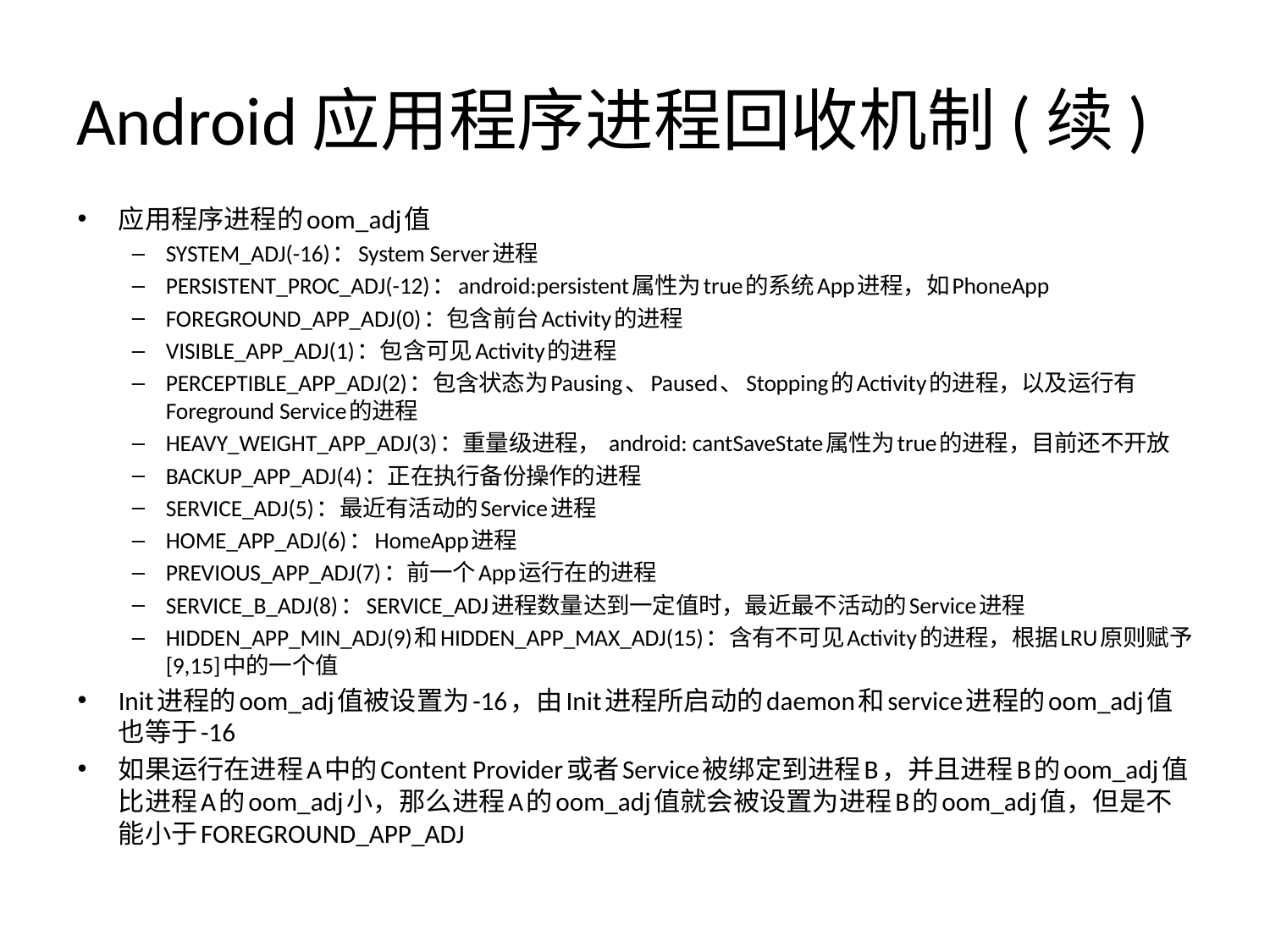

# Android应用程序进程回收机制(续)
应用程序进程的oom_adj值
SYSTEM_ADJ(-16)：System Server进程
PERSISTENT_PROC_ADJ(-12)：android:persistent属性为true的系统App进程，如PhoneApp
FOREGROUND_APP_ADJ(0)：包含前台Activity的进程
VISIBLE_APP_ADJ(1)：包含可见Activity的进程
PERCEPTIBLE_APP_ADJ(2)：包含状态为Pausing、Paused、Stopping的Activity的进程，以及运行有Foreground Service的进程
HEAVY_WEIGHT_APP_ADJ(3)：重量级进程， android: cantSaveState属性为true的进程，目前还不开放
BACKUP_APP_ADJ(4)：正在执行备份操作的进程
SERVICE_ADJ(5)：最近有活动的Service进程
HOME_APP_ADJ(6)：HomeApp进程
PREVIOUS_APP_ADJ(7)：前一个App运行在的进程
SERVICE_B_ADJ(8)：SERVICE_ADJ进程数量达到一定值时，最近最不活动的Service进程
HIDDEN_APP_MIN_ADJ(9)和HIDDEN_APP_MAX_ADJ(15)：含有不可见Activity的进程，根据LRU原则赋予[9,15]中的一个值
Init进程的oom_adj值被设置为-16，由Init进程所启动的daemon和service进程的oom_adj值也等于-16
如果运行在进程A中的Content Provider或者Service被绑定到进程B，并且进程B的oom_adj值比进程A的oom_adj小，那么进程A的oom_adj值就会被设置为进程B的oom_adj值，但是不能小于FOREGROUND_APP_ADJ